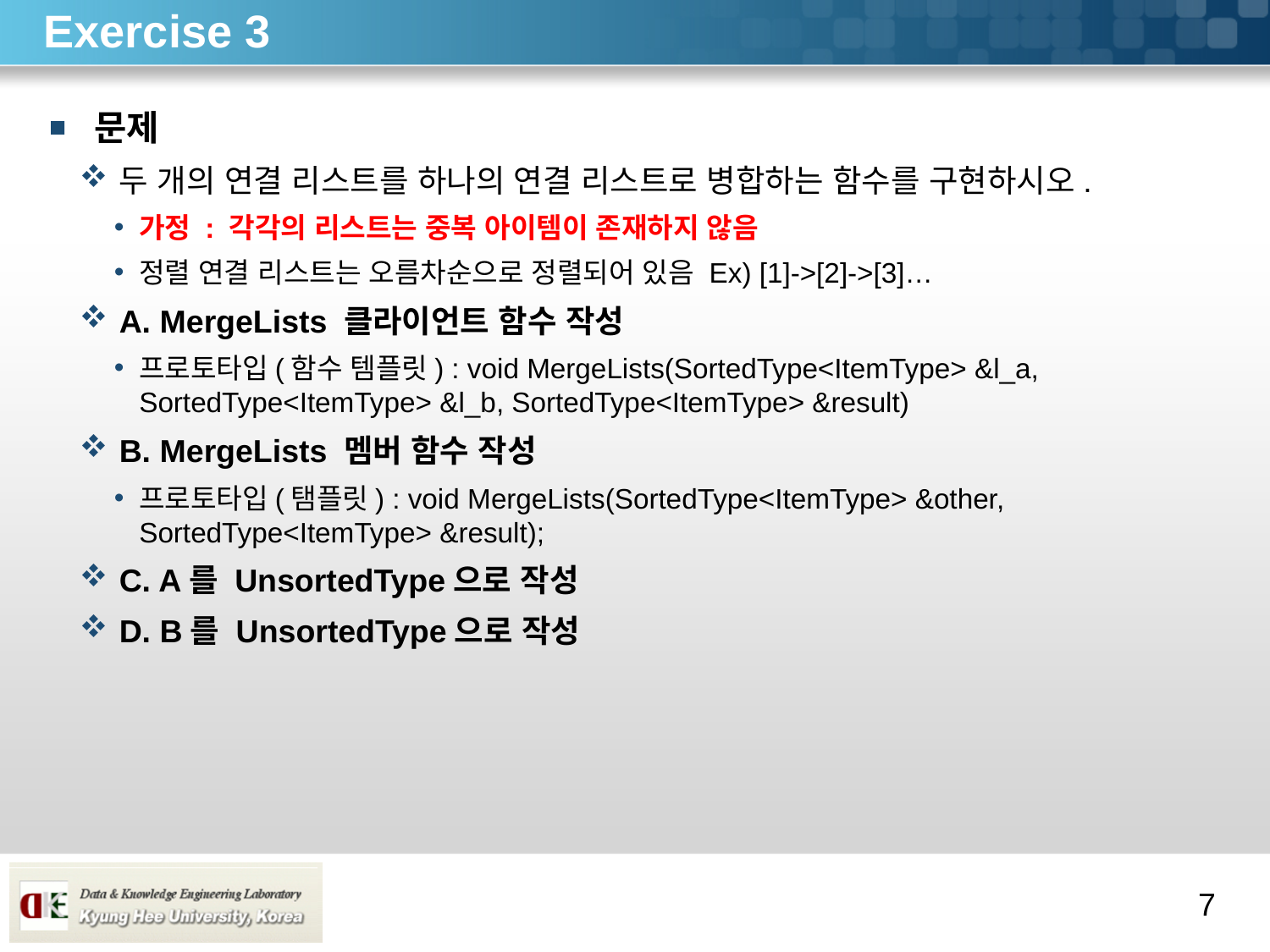

# Exercise 3
문제
두 개의 연결 리스트를 하나의 연결 리스트로 병합하는 함수를 구현하시오.
가정 : 각각의 리스트는 중복 아이템이 존재하지 않음
정렬 연결 리스트는 오름차순으로 정렬되어 있음 Ex) [1]->[2]->[3]…
A. MergeLists 클라이언트 함수 작성
프로토타입(함수 템플릿) : void MergeLists(SortedType<ItemType> &l_a, SortedType<ItemType> &l_b, SortedType<ItemType> &result)
B. MergeLists 멤버 함수 작성
프로토타입(탬플릿) : void MergeLists(SortedType<ItemType> &other, SortedType<ItemType> &result);
C. A를 UnsortedType으로 작성
D. B를 UnsortedType으로 작성